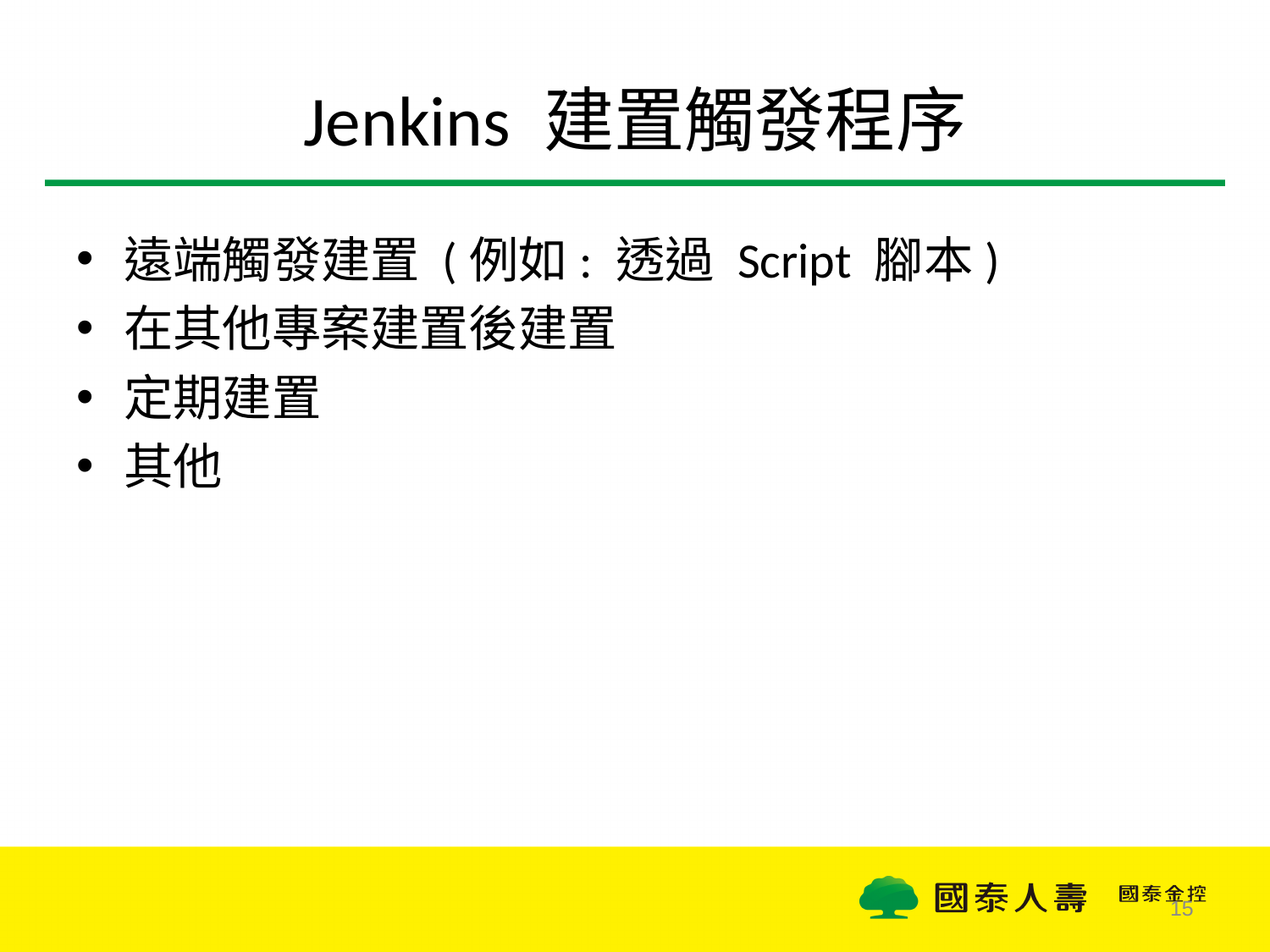

# Jenkins 建置觸發程序

遠端觸發建置 (例如: 透過 Script 腳本)
在其他專案建置後建置
定期建置
其他
15